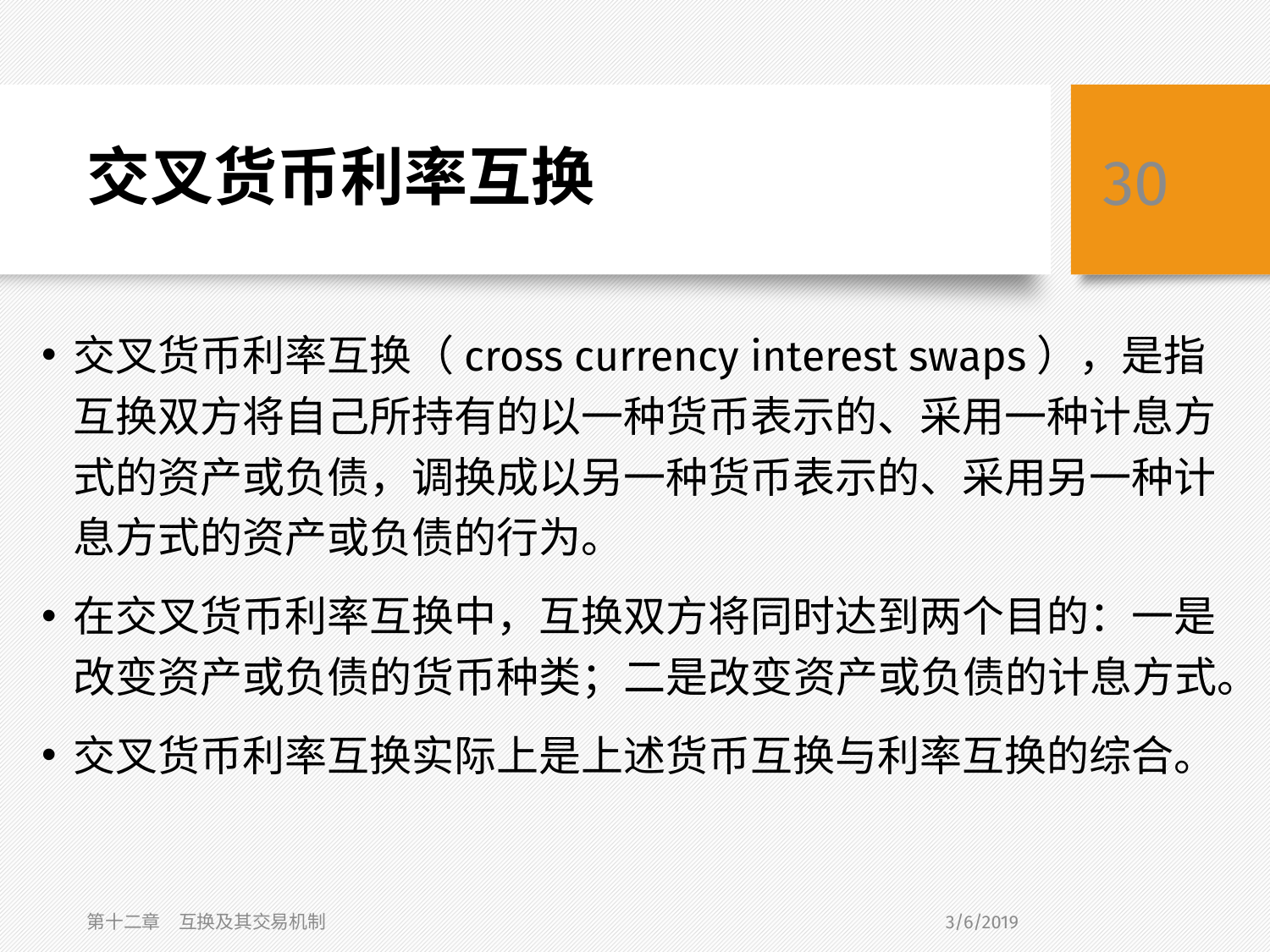

# 交叉货币利率互换
30
交叉货币利率互换（cross currency interest swaps），是指互换双方将自己所持有的以一种货币表示的、采用一种计息方式的资产或负债，调换成以另一种货币表示的、采用另一种计息方式的资产或负债的行为。
在交叉货币利率互换中，互换双方将同时达到两个目的：一是改变资产或负债的货币种类；二是改变资产或负债的计息方式。
交叉货币利率互换实际上是上述货币互换与利率互换的综合。

3/6/2019
第十二章　互换及其交易机制